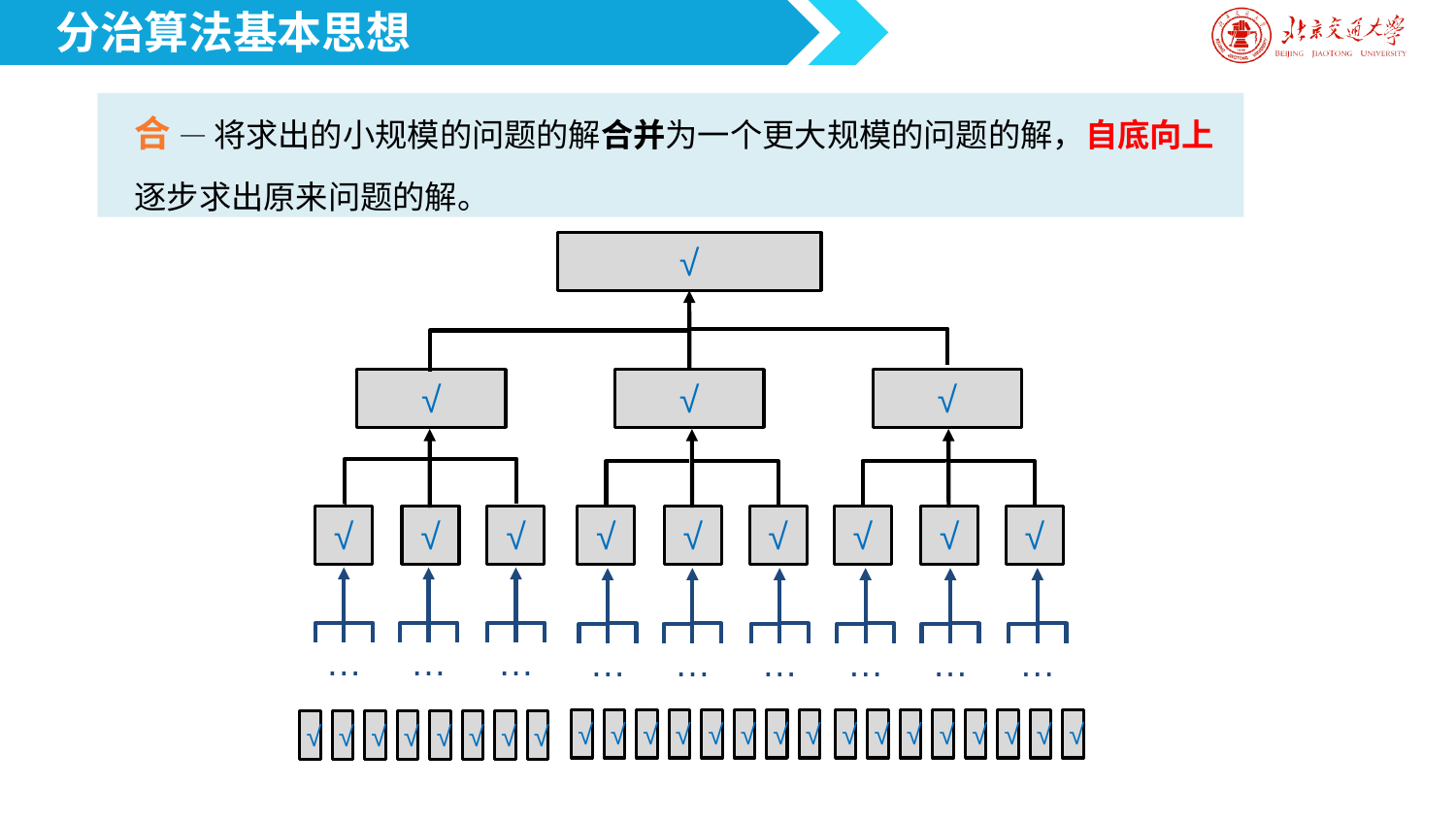

分治算法基本思想
合 — 将求出的小规模的问题的解合并为一个更大规模的问题的解，自底向上逐步求出原来问题的解。

√
√
√
√
√
√
√
√
√
√
…
…
…
…
…
…
√
√
√
√
√
√
√
√
√
√
√
√
√
√
√
√
√
√
√
…
…
…
√
√
√
√
√
√
√
√